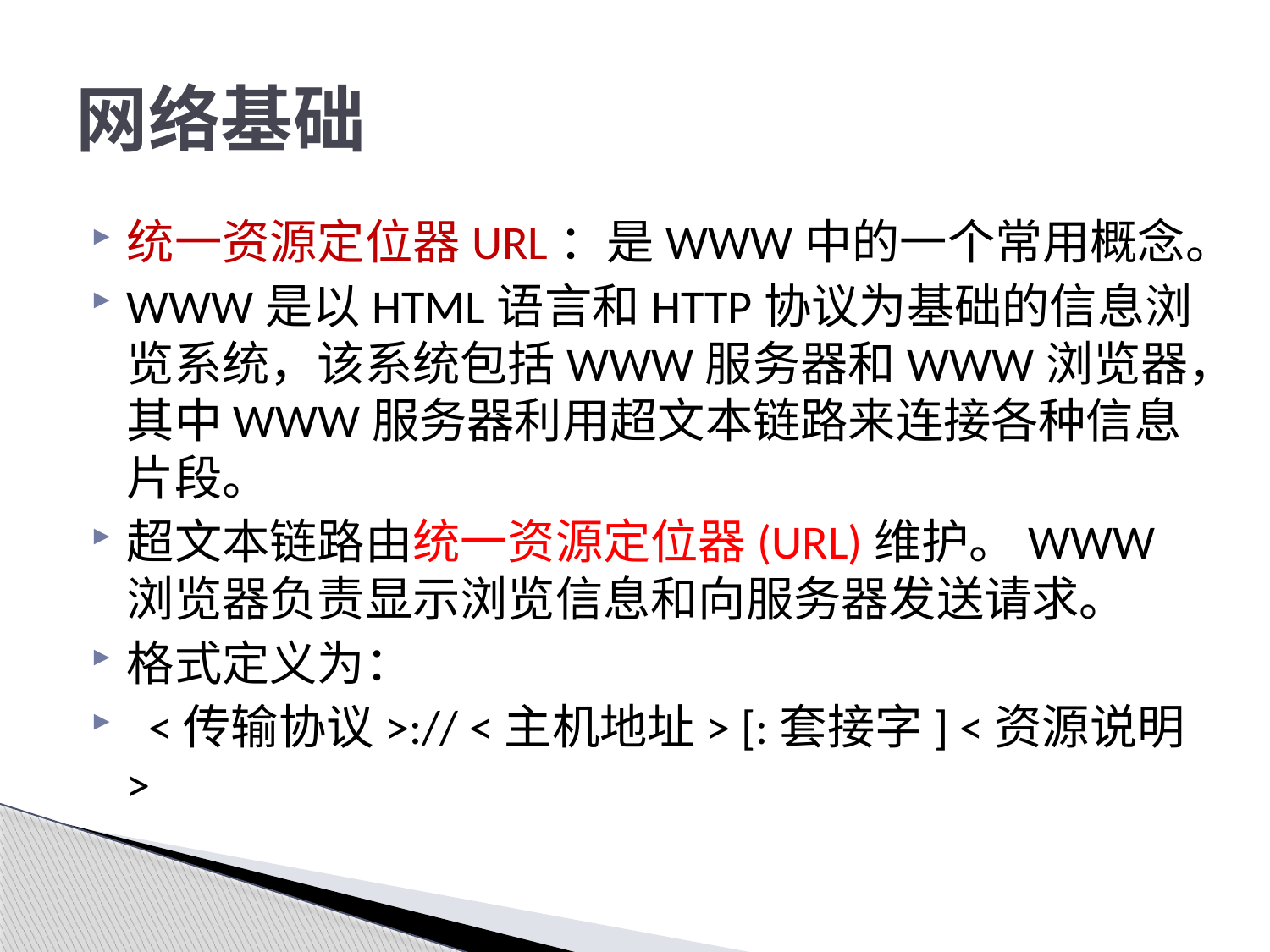

# 网络基础
统一资源定位器URL：是WWW中的一个常用概念。
WWW是以HTML语言和HTTP协议为基础的信息浏览系统，该系统包括WWW服务器和WWW浏览器，其中WWW服务器利用超文本链路来连接各种信息片段。
超文本链路由统一资源定位器(URL)维护。WWW浏览器负责显示浏览信息和向服务器发送请求。
格式定义为：
  <传输协议>:// <主机地址> [:套接字] <资源说明>